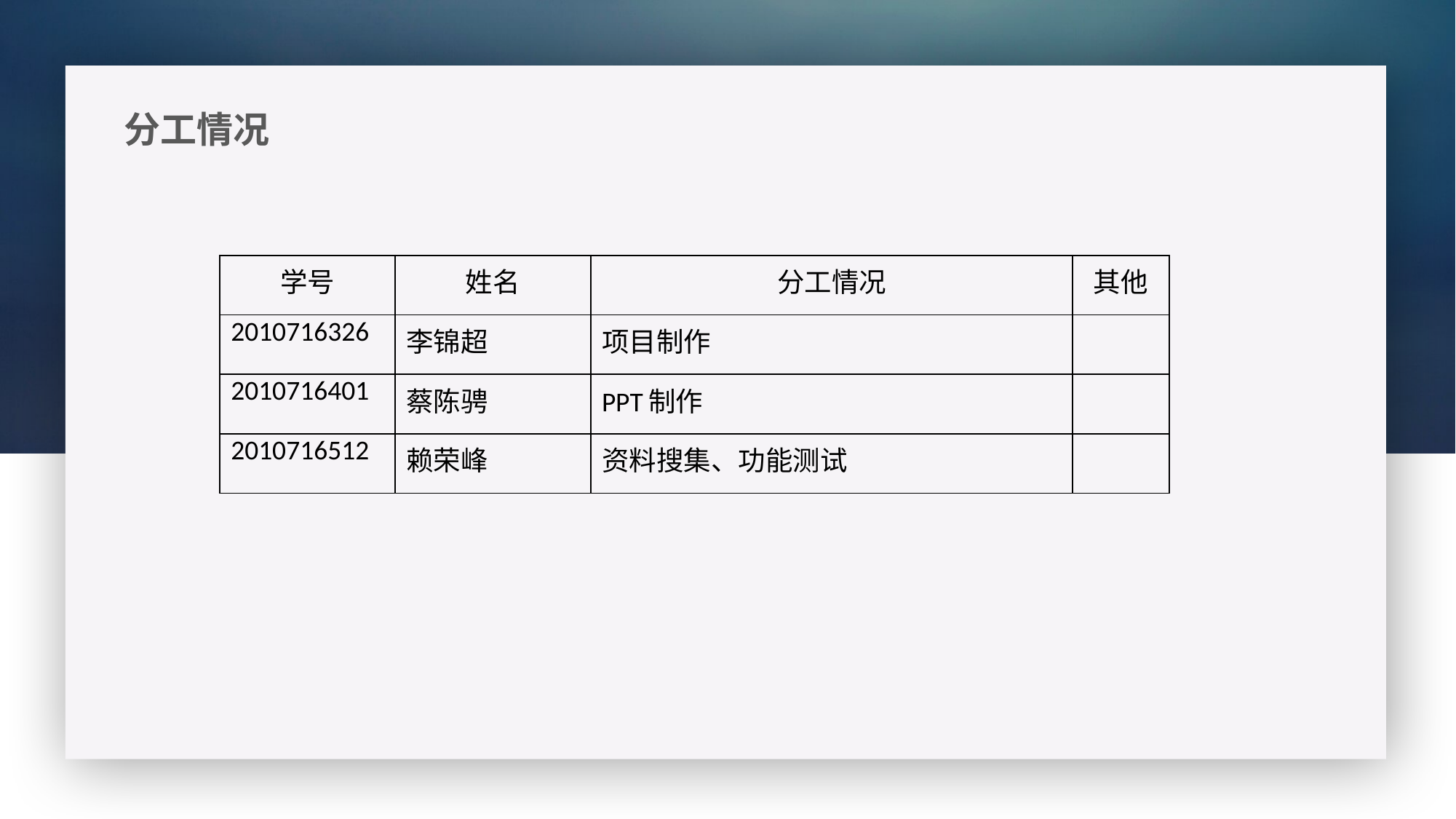

分工情况
| 学号 | 姓名 | 分工情况 | 其他 |
| --- | --- | --- | --- |
| 2010716326 | 李锦超 | 项目制作 |  |
| 2010716401 | 蔡陈骋 | PPT制作 |  |
| 2010716512 | 赖荣峰 | 资料搜集、功能测试 |  |